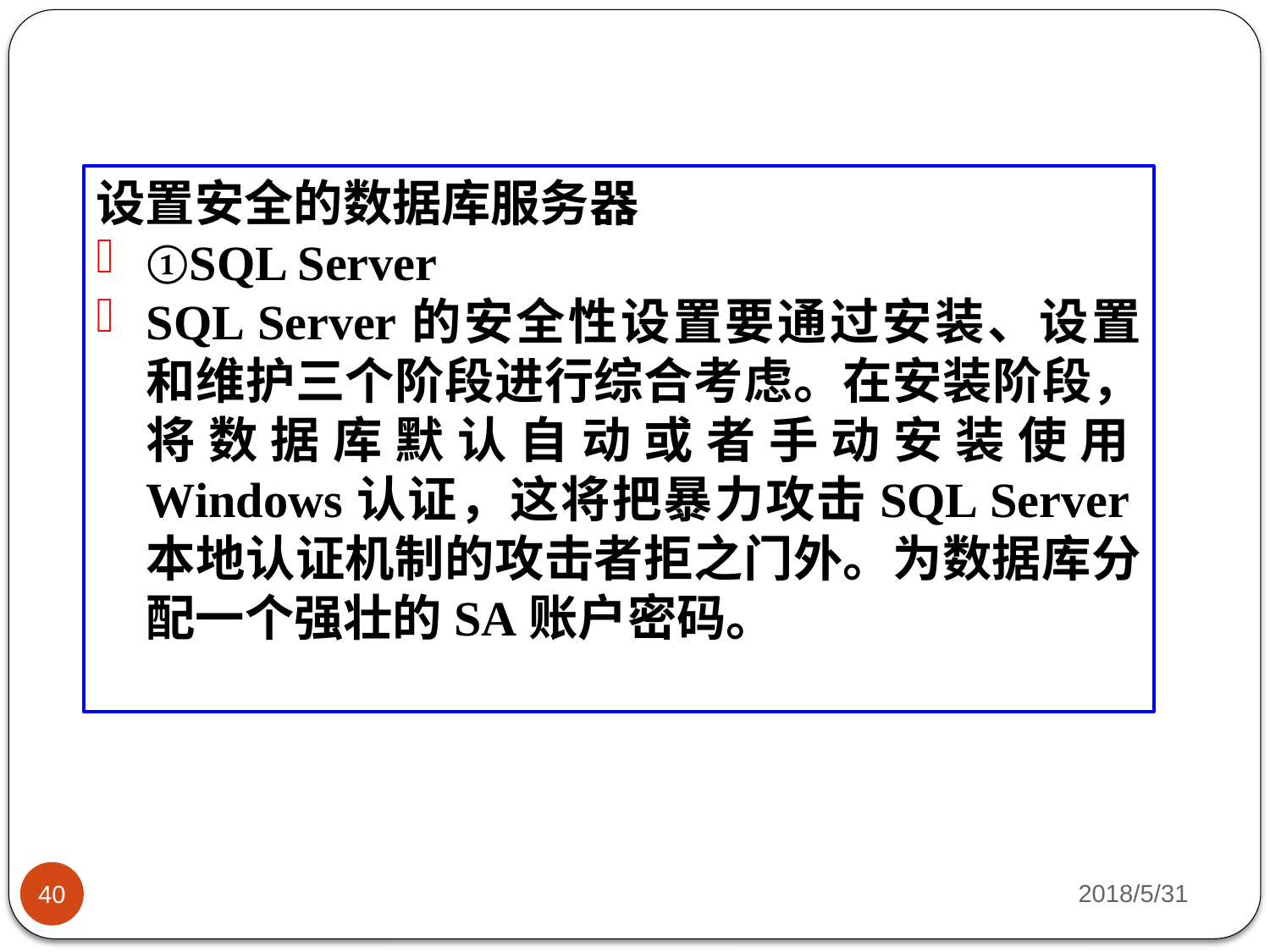

设置安全的数据库服务器
①SQL Server
SQL Server的安全性设置要通过安装、设置和维护三个阶段进行综合考虑。在安装阶段，将数据库默认自动或者手动安装使用Windows认证，这将把暴力攻击SQL Server本地认证机制的攻击者拒之门外。为数据库分配一个强壮的SA账户密码。

2018/5/31
40